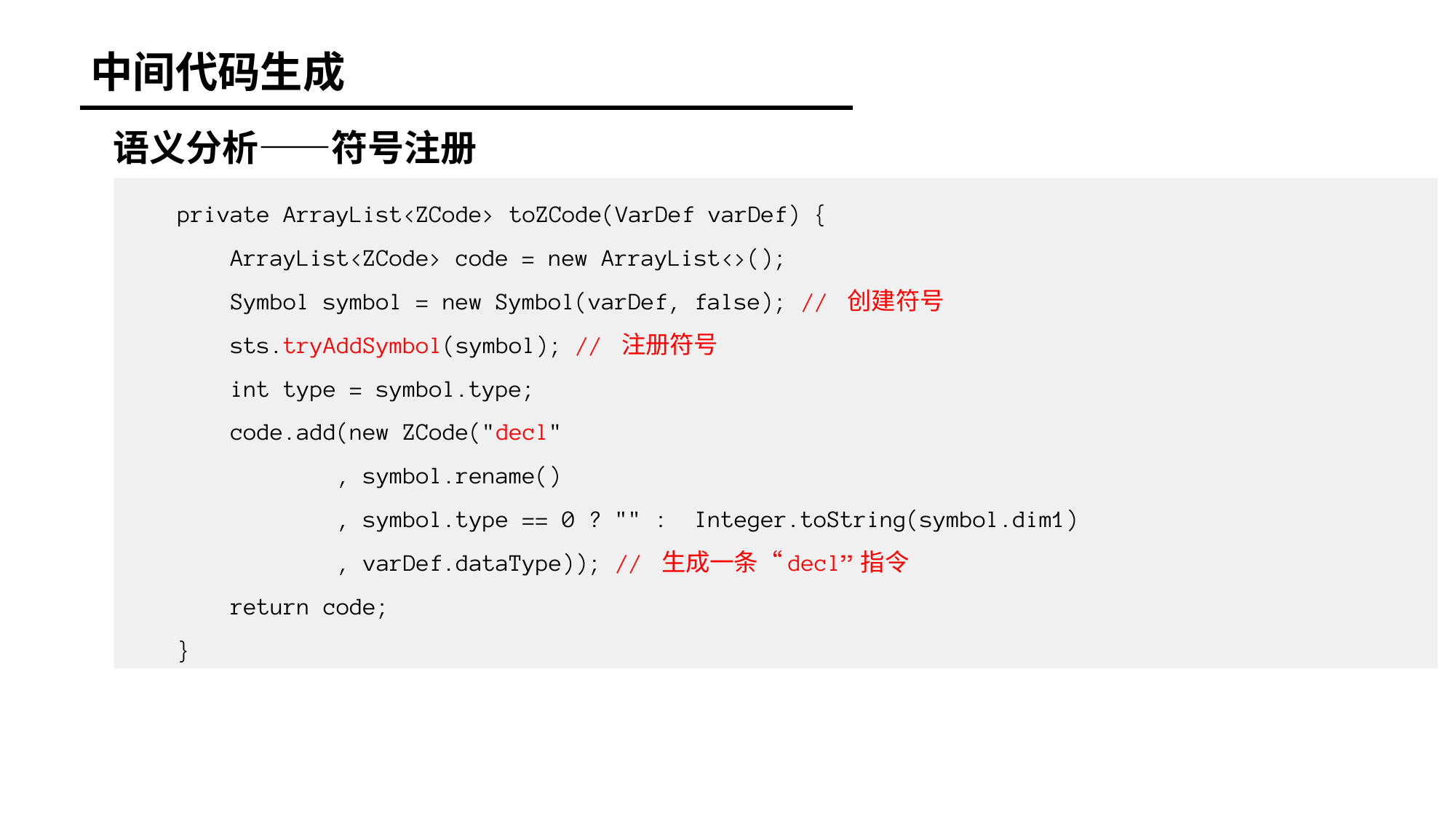

中间代码生成
语义分析——符号注册
    private ArrayList<ZCode> toZCode(VarDef varDef) {
        ArrayList<ZCode> code = new ArrayList<>();
        Symbol symbol = new Symbol(varDef, false); // 创建符号
        sts.tryAddSymbol(symbol); // 注册符号
        int type = symbol.type;
        code.add(new ZCode("decl"
                , symbol.rename()
                , symbol.type == 0 ? "" :  Integer.toString(symbol.dim1)
                , varDef.dataType)); // 生成一条“decl”指令
        return code;
    }